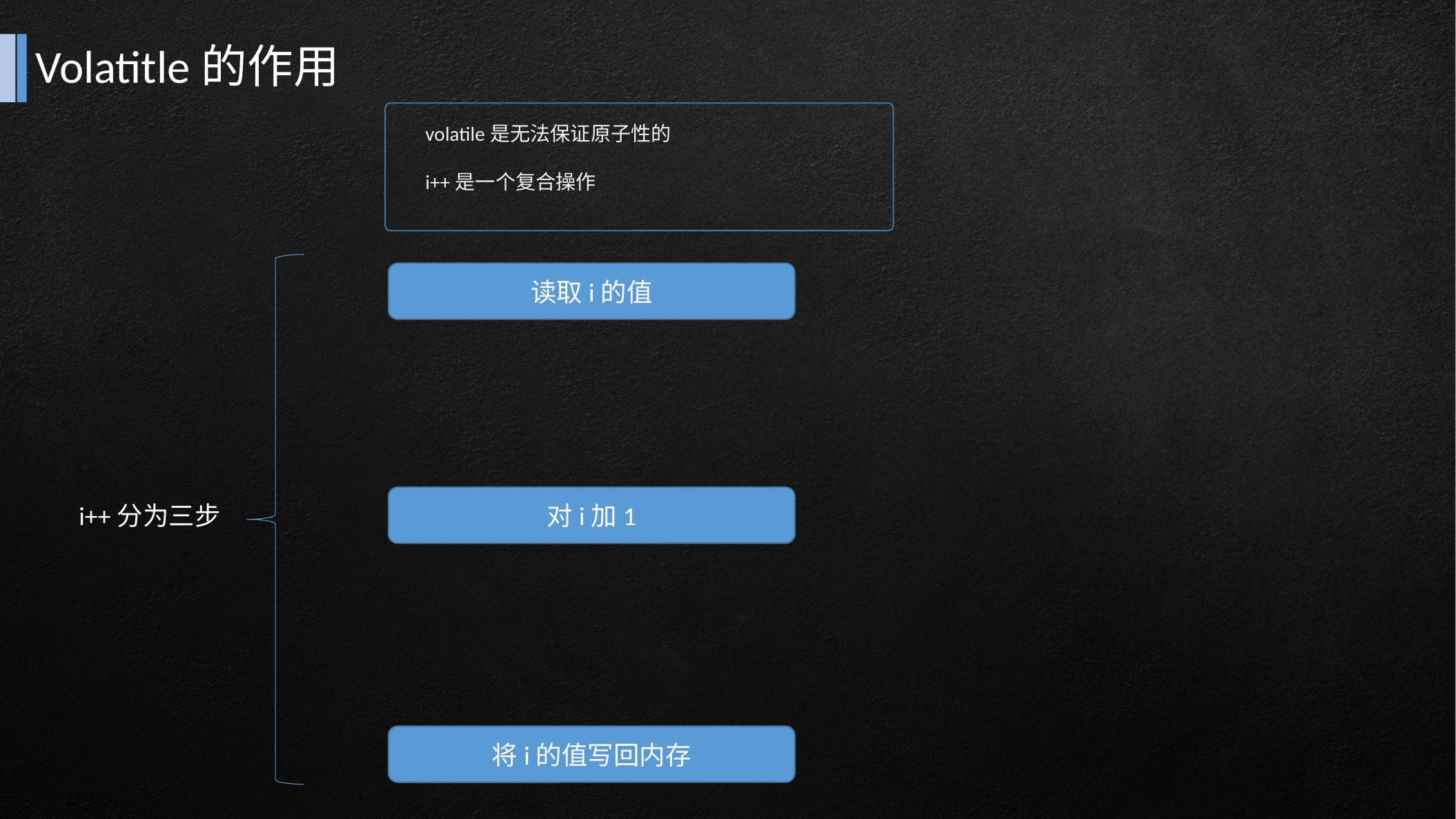

# Volatitle的作用

volatile是无法保证原子性的

i++是一个复合操作

读取i的值
对i加1
i++分为三步
将i的值写回内存